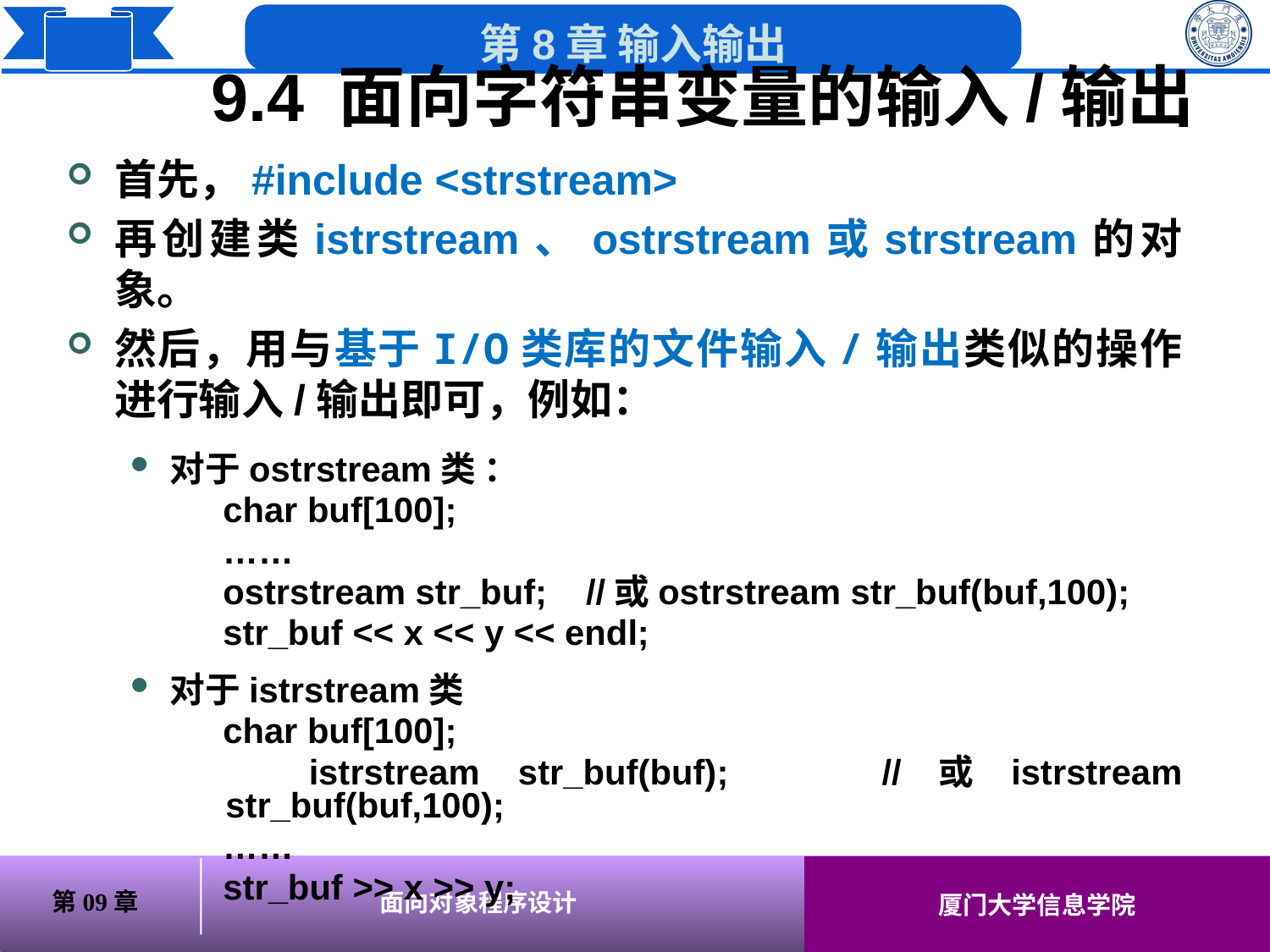

9.4 面向字符串变量的输入/输出
首先，#include <strstream>
再创建类istrstream、ostrstream或strstream的对象。
然后，用与基于I/O类库的文件输入/输出类似的操作进行输入/输出即可，例如：

对于ostrstream类 ：
   char buf[100];
   ……
   ostrstream str_buf;    //或ostrstream str_buf(buf,100);
   str_buf << x << y << endl;

对于istrstream类
   char buf[100];
   istrstream str_buf(buf);    //或istrstream str_buf(buf,100);
   ……
   str_buf >> x >> y;
66